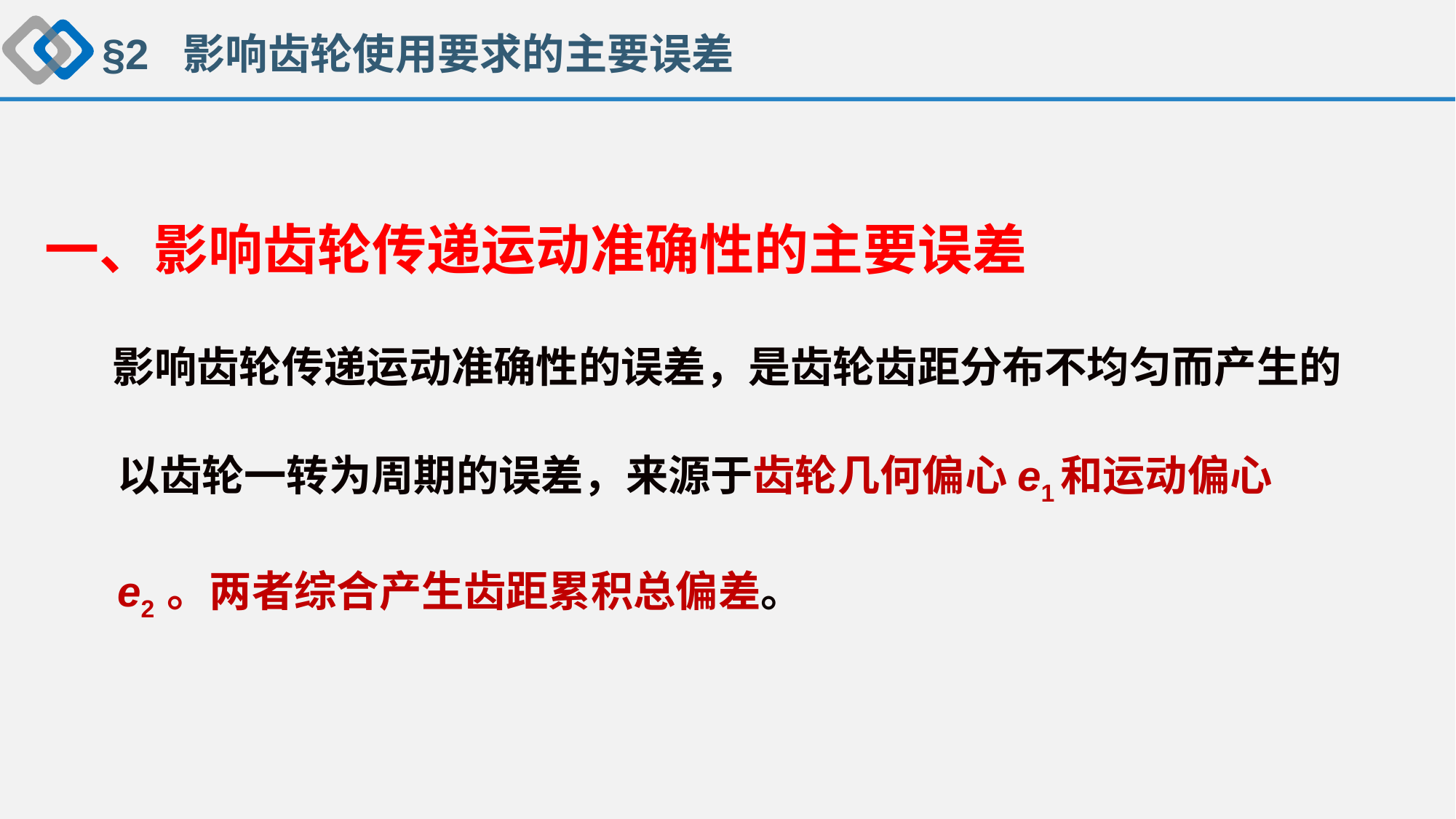

# §2  影响齿轮使用要求的主要误差
一、影响齿轮传递运动准确性的主要误差
      影响齿轮传递运动准确性的误差，是齿轮齿距分布不均匀而产生的以齿轮一转为周期的误差，来源于齿轮几何偏心e1和运动偏心e2 。两者综合产生齿距累积总偏差。